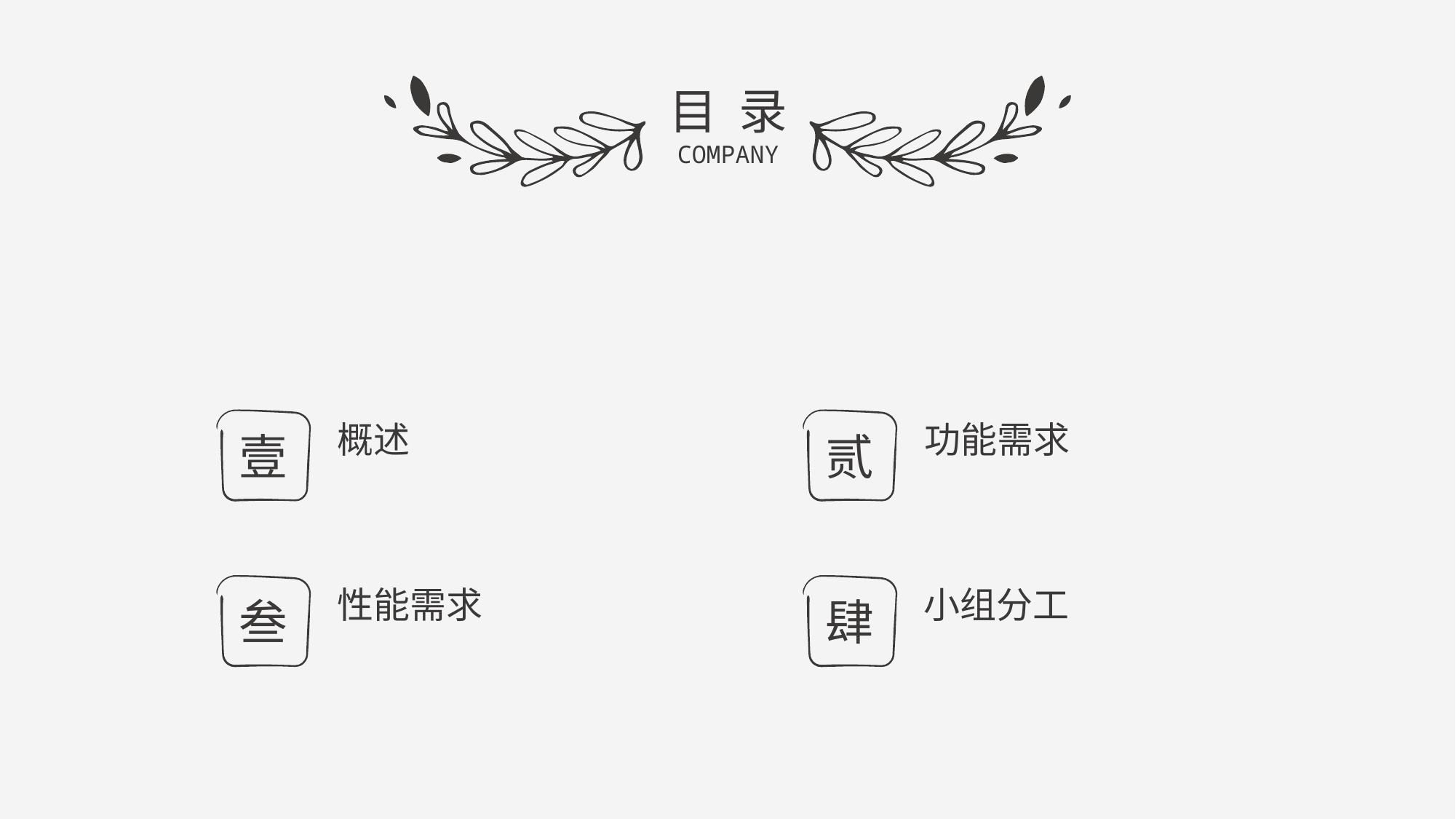

目  录
COMPANY

壹
贰
概述
功能需求
叁
肆
性能需求
小组分工